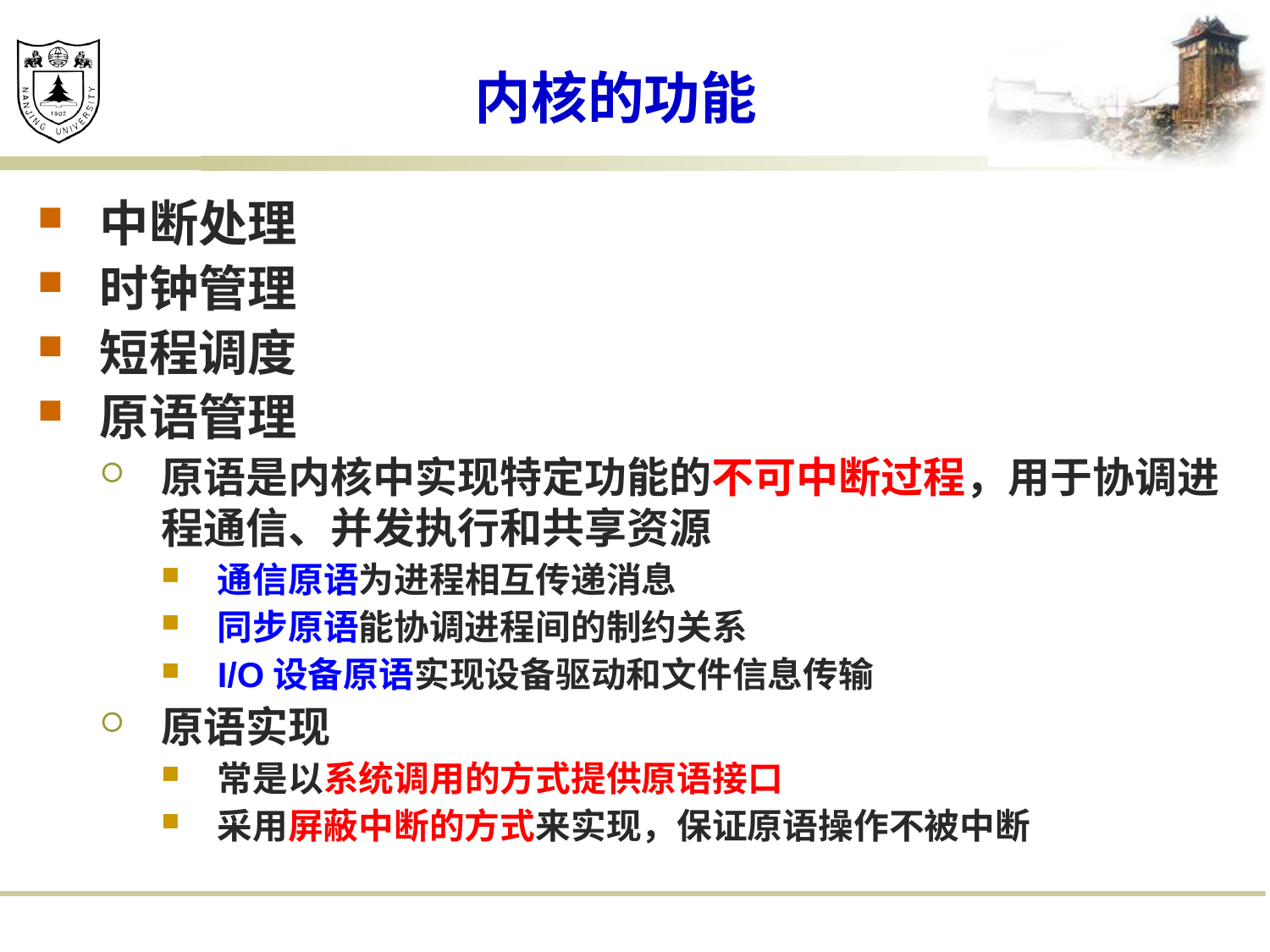

# 内核的功能
中断处理
时钟管理
短程调度
原语管理
原语是内核中实现特定功能的不可中断过程，用于协调进程通信、并发执行和共享资源
通信原语为进程相互传递消息
同步原语能协调进程间的制约关系
I/O设备原语实现设备驱动和文件信息传输
原语实现
常是以系统调用的方式提供原语接口
采用屏蔽中断的方式来实现，保证原语操作不被中断

133